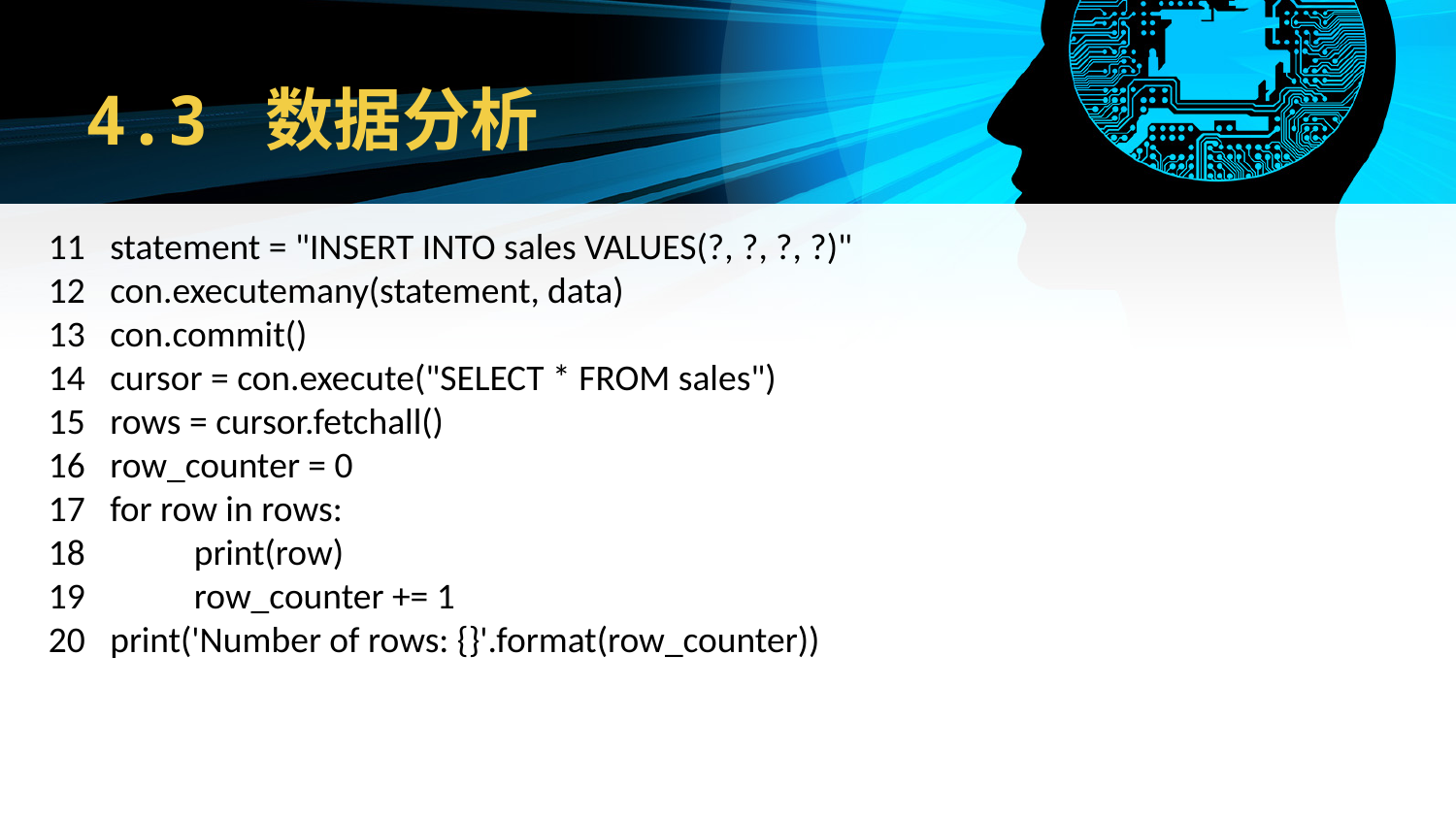

# 4.3 数据分析
11   statement = "INSERT INTO sales VALUES(?, ?, ?, ?)"
12   con.executemany(statement, data)
13   con.commit()
14   cursor = con.execute("SELECT * FROM sales")
15   rows = cursor.fetchall()
16   row_counter = 0
17   for row in rows:
18   	print(row)
19   	row_counter += 1
20   print('Number of rows: {}'.format(row_counter))